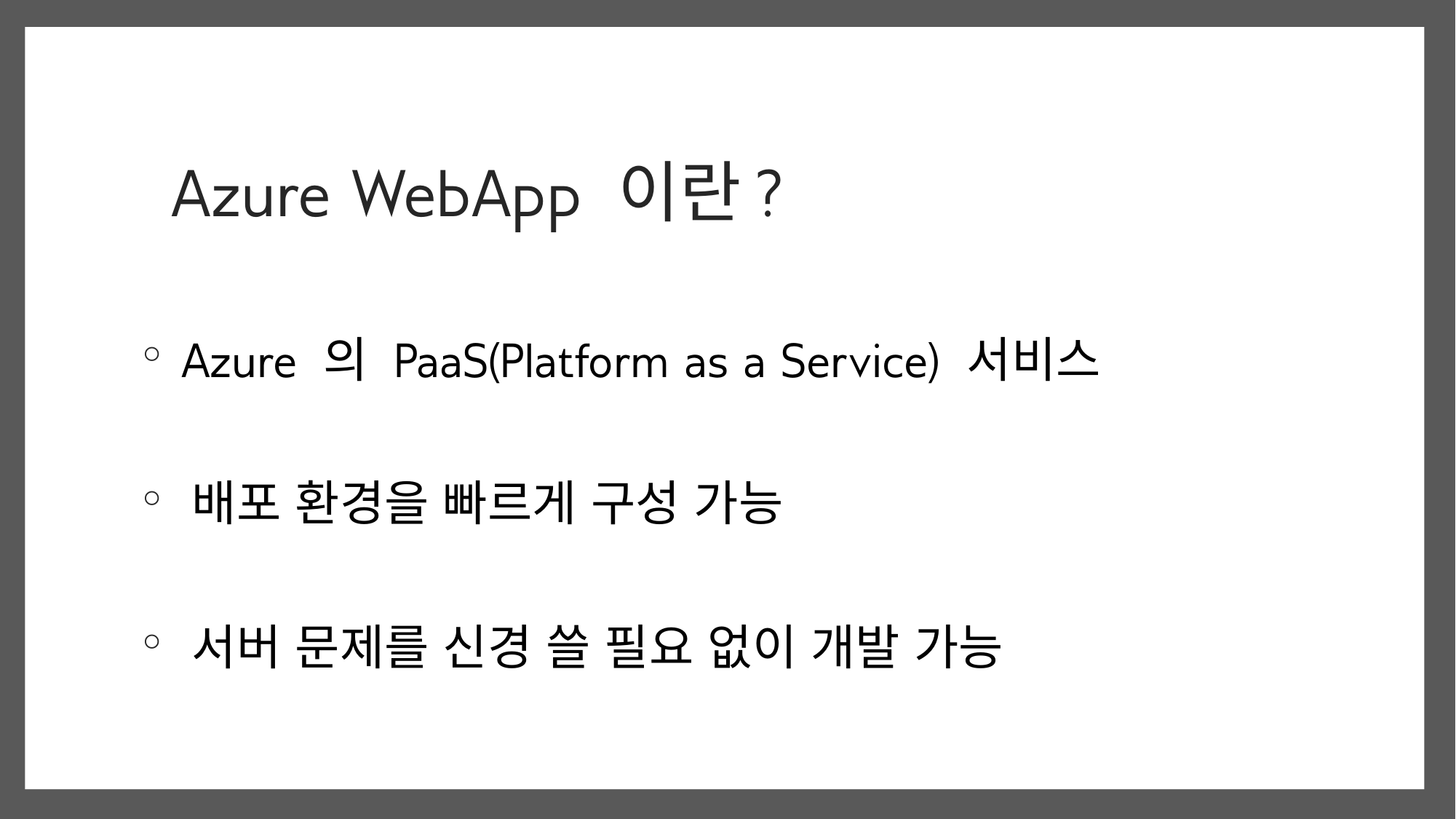

# Azure WebApp 이란?

 Azure 의 PaaS(Platform as a Service) 서비스

 배포 환경을 빠르게 구성 가능

 서버 문제를 신경 쓸 필요 없이 개발 가능